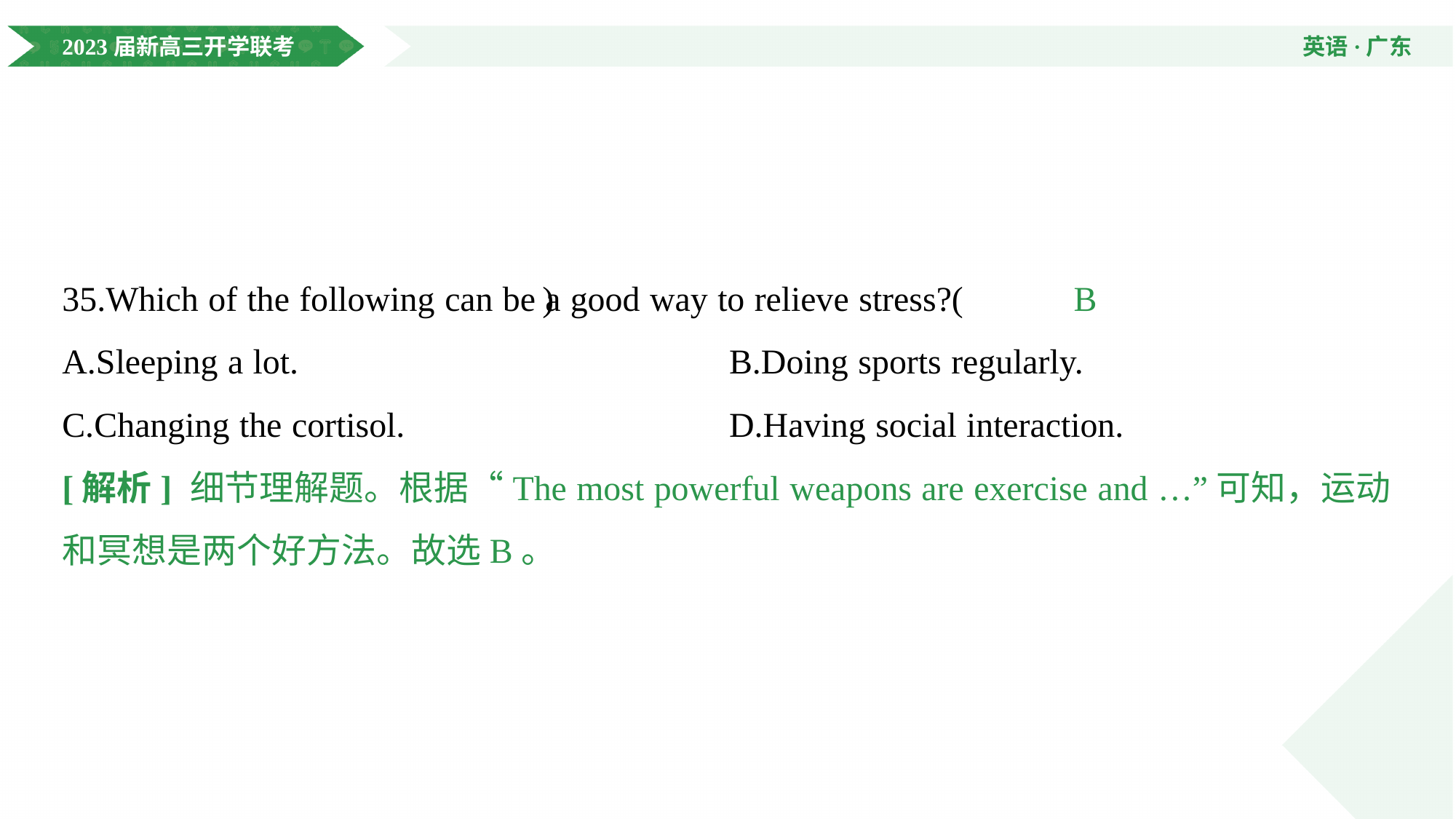

35.Which of the following can be a good way to relieve stress?( @29@   )
A.Sleeping a lot.	B.Doing sports regularly.
C.Changing the cortisol.	D.Having social interaction.
B
[解析] 细节理解题。根据“The most powerful weapons are exercise and …”可知，运动和冥想是两个好方法。故选B。